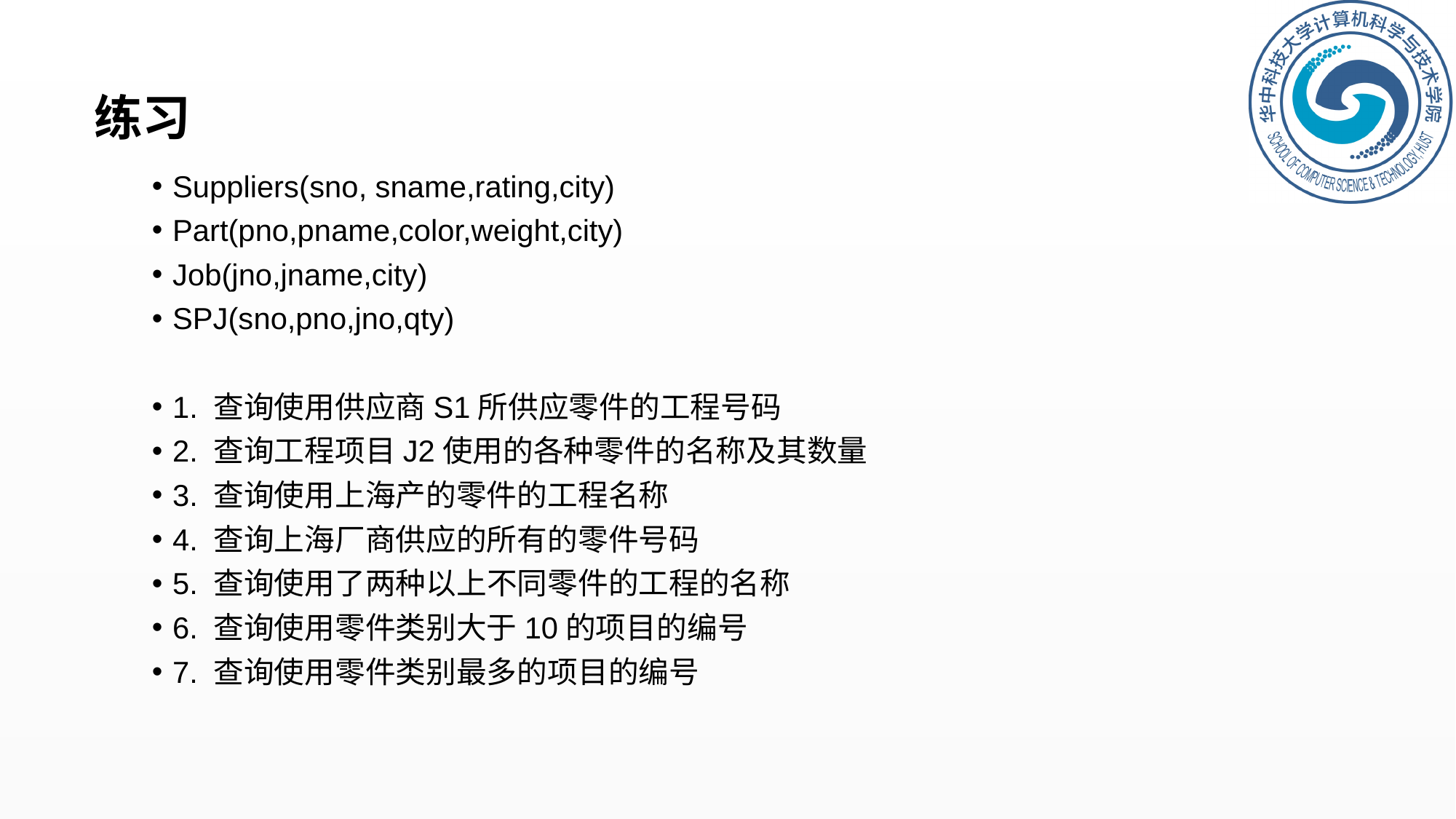

# 练习
Suppliers(sno, sname,rating,city)
Part(pno,pname,color,weight,city)
Job(jno,jname,city)
SPJ(sno,pno,jno,qty)

1. 查询使用供应商S1所供应零件的工程号码
2. 查询工程项目J2使用的各种零件的名称及其数量
3. 查询使用上海产的零件的工程名称
4. 查询上海厂商供应的所有的零件号码
5. 查询使用了两种以上不同零件的工程的名称
6. 查询使用零件类别大于10的项目的编号
7. 查询使用零件类别最多的项目的编号